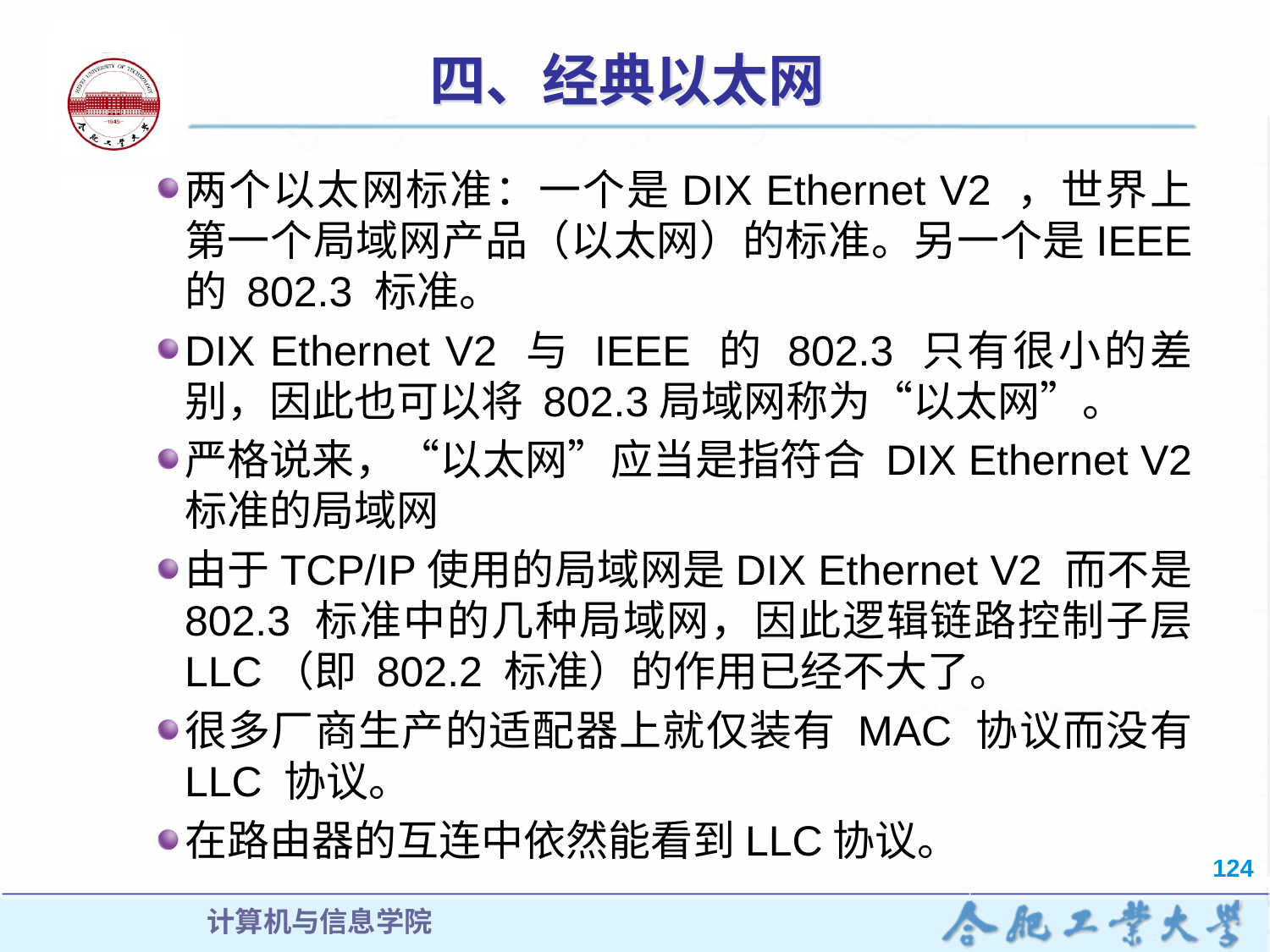

# 四、经典以太网
两个以太网标准：一个是DIX Ethernet V2 ，世界上第一个局域网产品（以太网）的标准。另一个是IEEE 的 802.3 标准。
DIX Ethernet V2 与 IEEE 的 802.3 只有很小的差别，因此也可以将 802.3局域网称为“以太网”。
严格说来，“以太网”应当是指符合 DIX Ethernet V2 标准的局域网
由于TCP/IP使用的局域网是DIX Ethernet V2 而不是 802.3 标准中的几种局域网，因此逻辑链路控制子层 LLC（即 802.2 标准）的作用已经不大了。
很多厂商生产的适配器上就仅装有 MAC 协议而没有 LLC 协议。
在路由器的互连中依然能看到LLC协议。